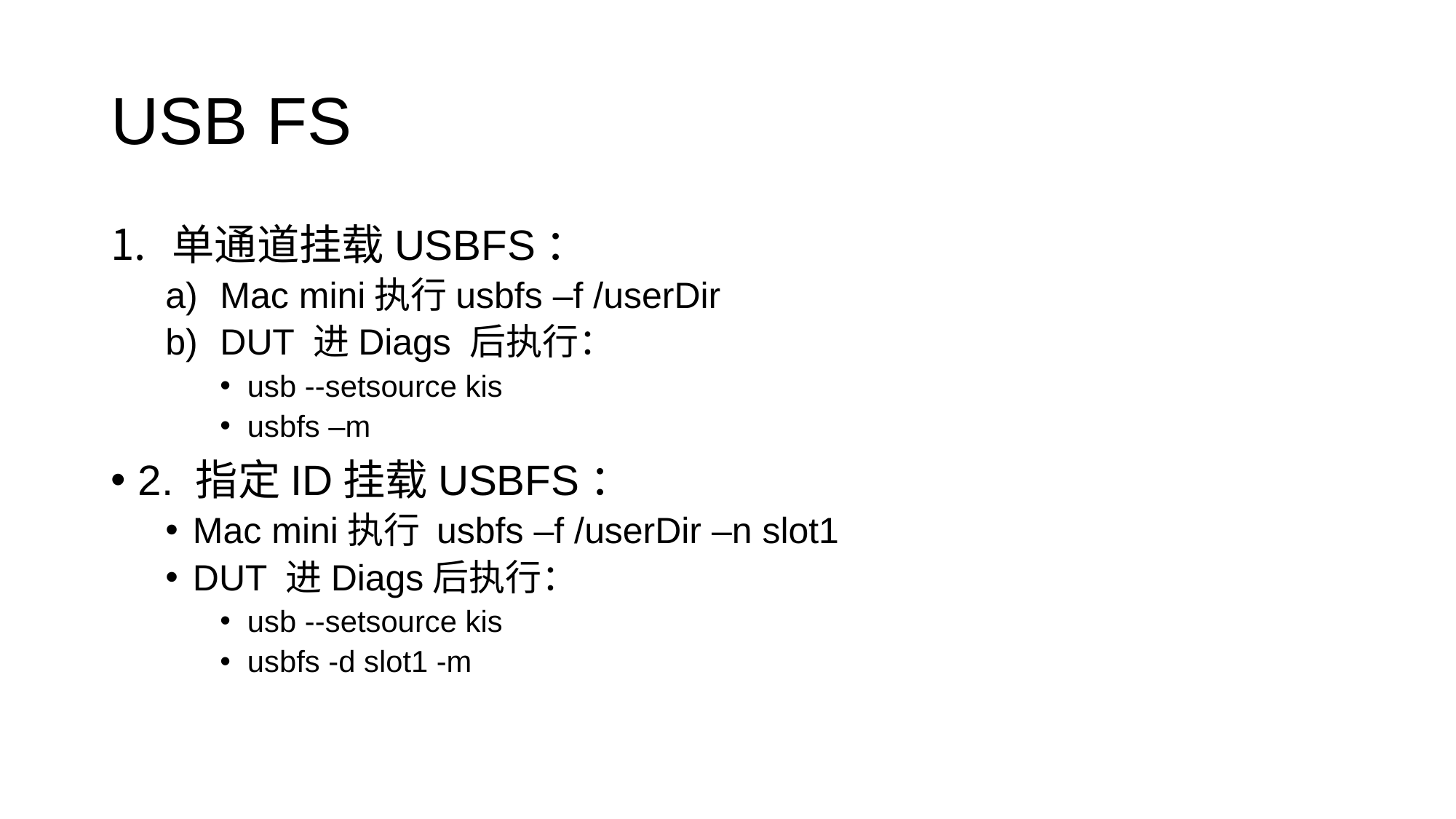

# USB FS
单通道挂载USBFS：
Mac mini执行usbfs –f /userDir
DUT 进Diags 后执行：
usb --setsource kis
usbfs –m
2. 指定ID挂载USBFS：
Mac mini执行 usbfs –f /userDir –n slot1
DUT 进Diags后执行：
usb --setsource kis
usbfs -d slot1 -m